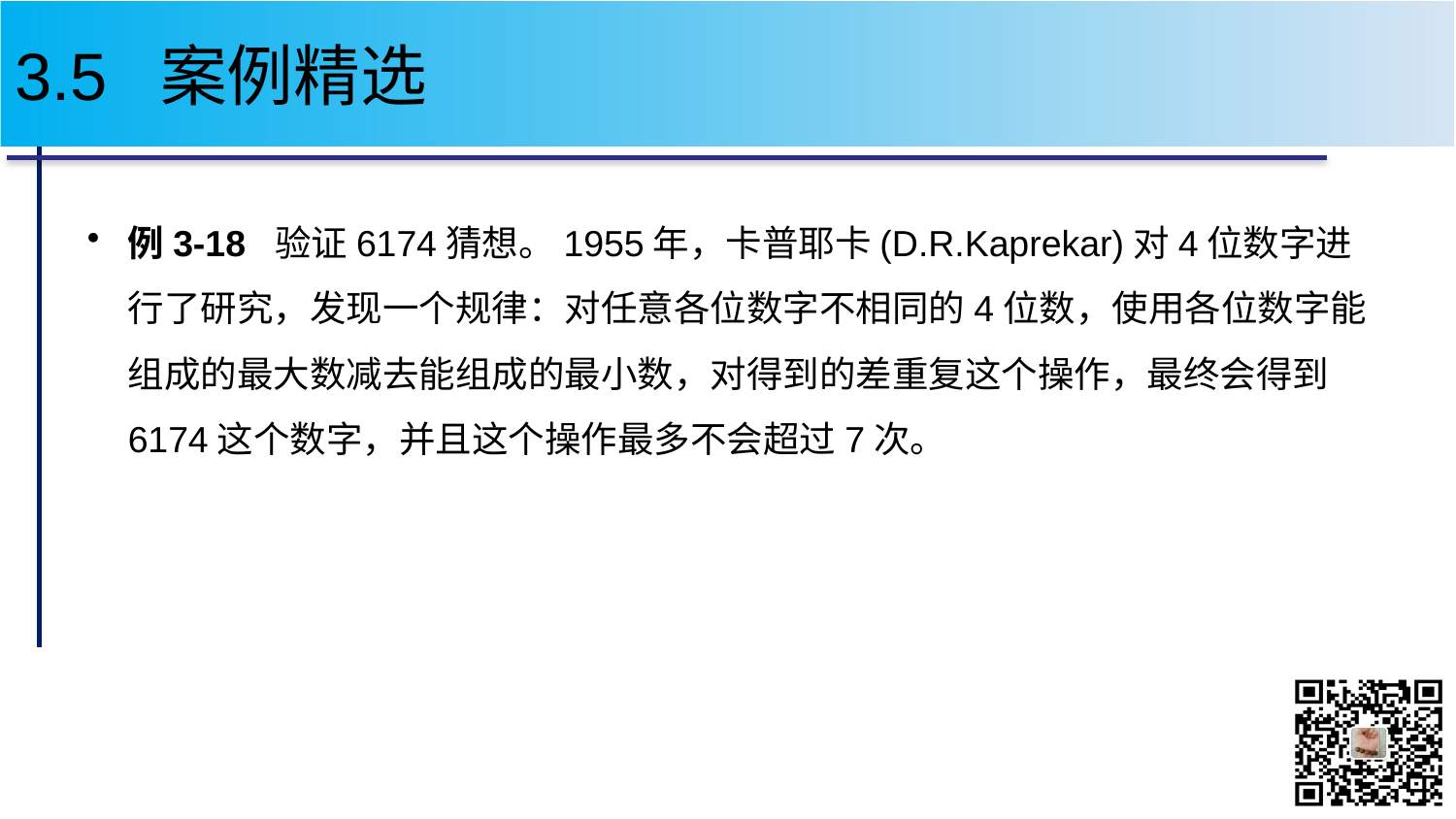

# 3.5  案例精选
例3-18  验证6174猜想。1955年，卡普耶卡(D.R.Kaprekar)对4位数字进行了研究，发现一个规律：对任意各位数字不相同的4位数，使用各位数字能组成的最大数减去能组成的最小数，对得到的差重复这个操作，最终会得到6174这个数字，并且这个操作最多不会超过7次。